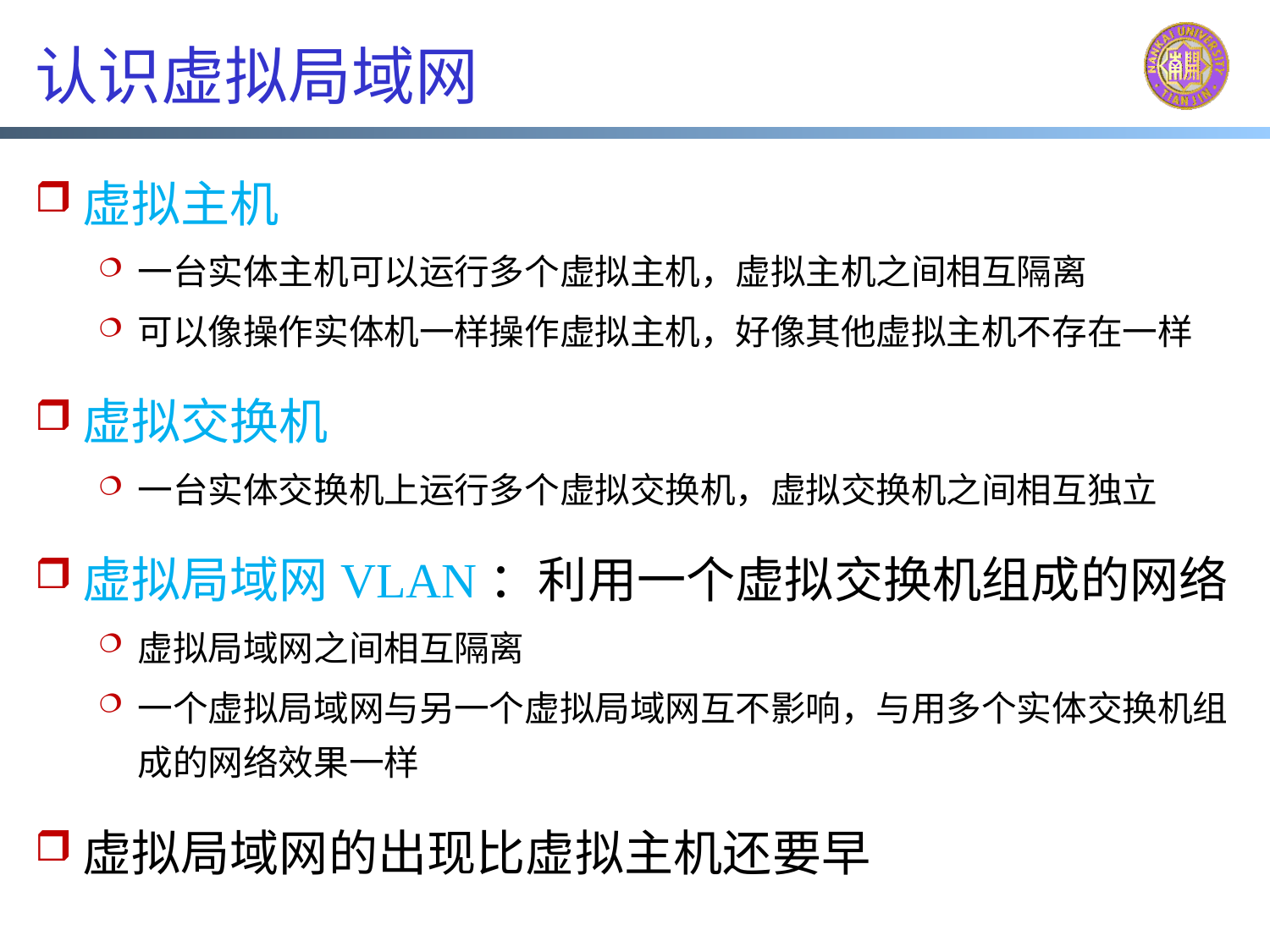

# 认识虚拟局域网
虚拟主机
一台实体主机可以运行多个虚拟主机，虚拟主机之间相互隔离
可以像操作实体机一样操作虚拟主机，好像其他虚拟主机不存在一样
虚拟交换机
一台实体交换机上运行多个虚拟交换机，虚拟交换机之间相互独立
虚拟局域网VLAN：利用一个虚拟交换机组成的网络
虚拟局域网之间相互隔离
一个虚拟局域网与另一个虚拟局域网互不影响，与用多个实体交换机组成的网络效果一样
虚拟局域网的出现比虚拟主机还要早